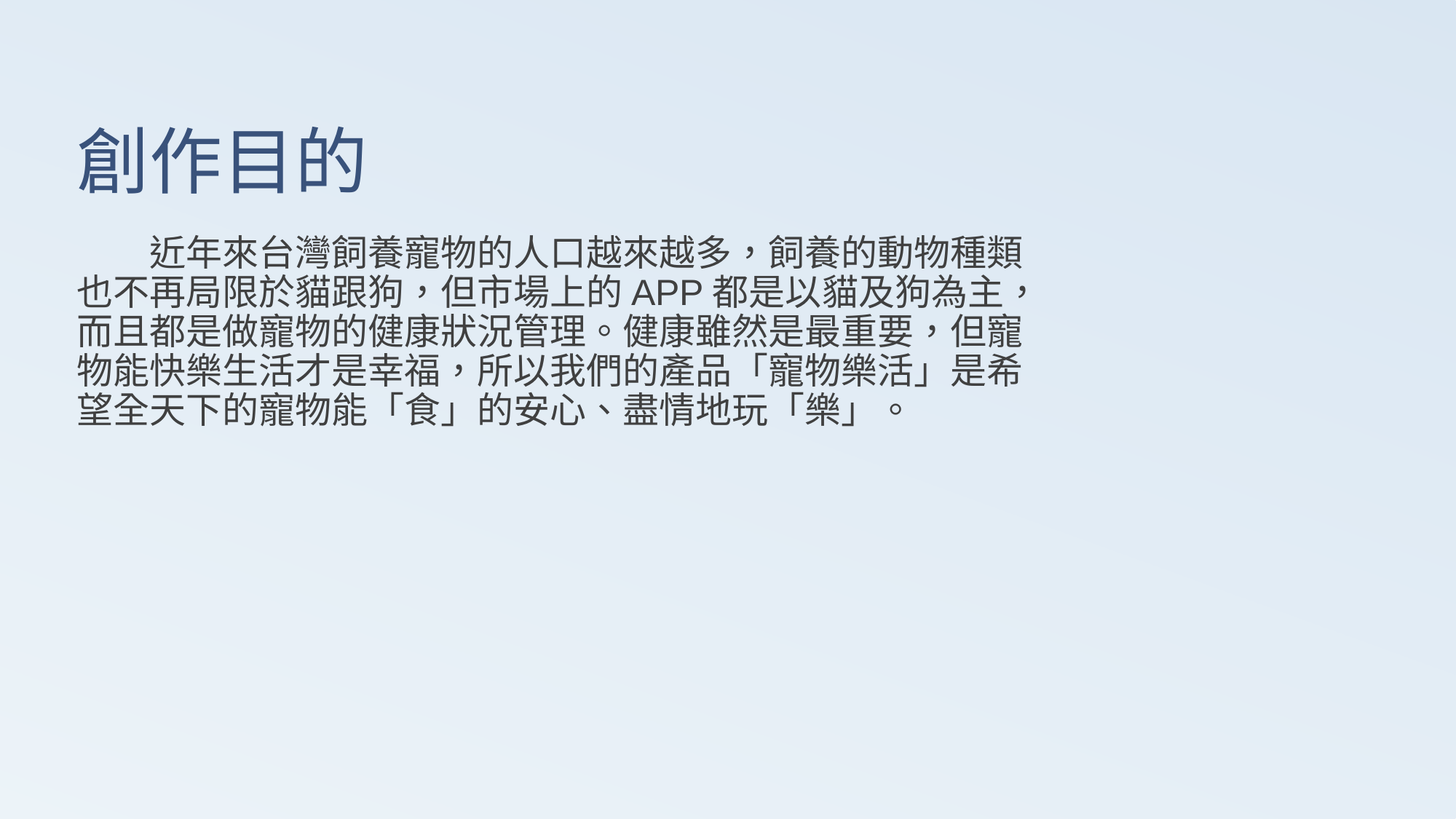

# 創作目的
　　近年來台灣飼養寵物的人口越來越多，飼養的動物種類也不再局限於貓跟狗，但市場上的APP都是以貓及狗為主，而且都是做寵物的健康狀況管理。健康雖然是最重要，但寵物能快樂生活才是幸福，所以我們的產品「寵物樂活」是希望全天下的寵物能「食」的安心、盡情地玩「樂」。